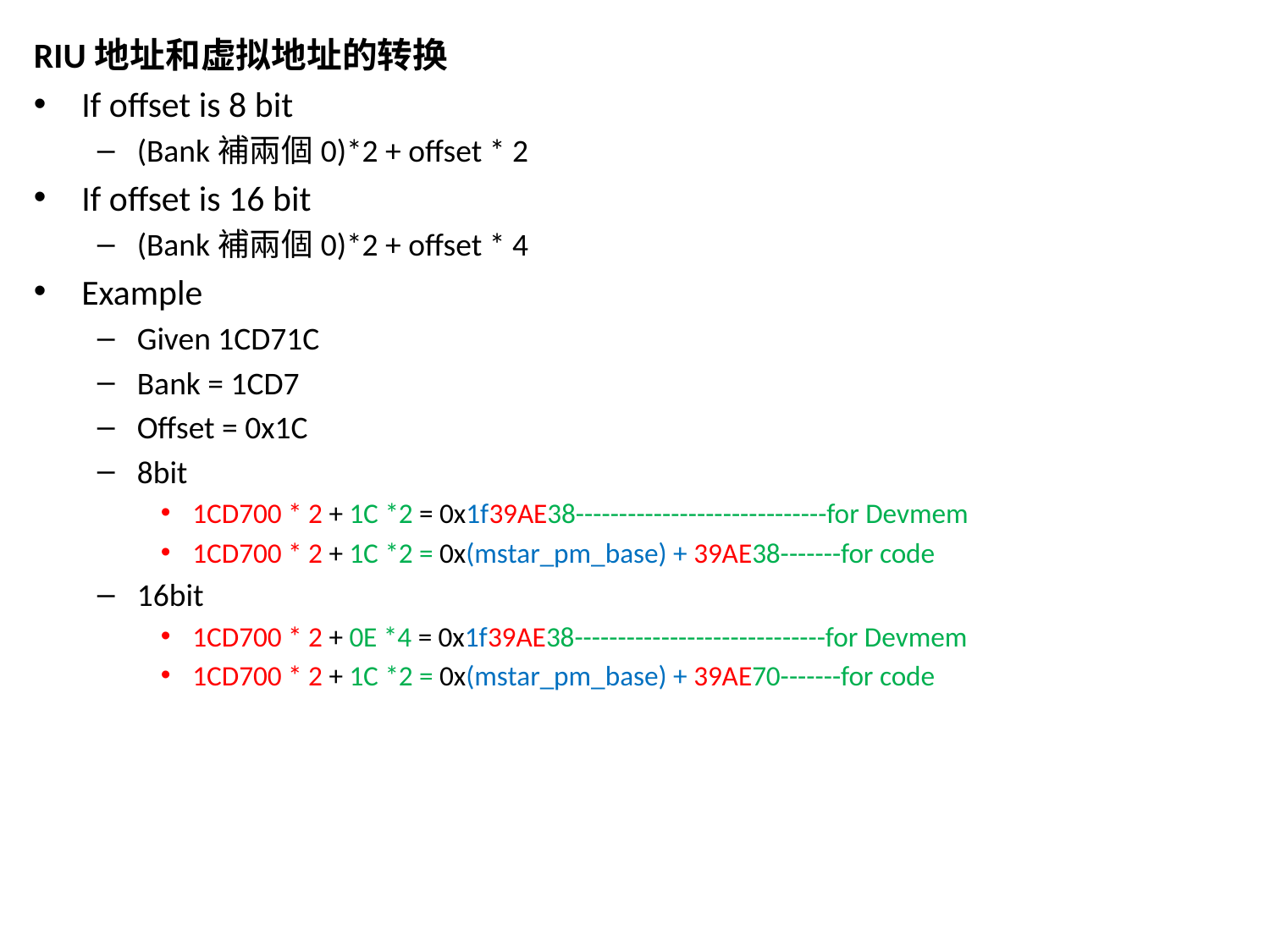

RIU地址和虚拟地址的转换
If offset is 8 bit
(Bank補兩個0)*2 + offset * 2
If offset is 16 bit
(Bank補兩個0)*2 + offset * 4
Example
Given 1CD71C
Bank = 1CD7
Offset = 0x1C
8bit
1CD700 * 2 + 1C *2 = 0x1f39AE38-----------------------------for Devmem
1CD700 * 2 + 1C *2 = 0x(mstar_pm_base) + 39AE38-------for code
16bit
1CD700 * 2 + 0E *4 = 0x1f39AE38-----------------------------for Devmem
1CD700 * 2 + 1C *2 = 0x(mstar_pm_base) + 39AE70-------for code

Security Level: Confidential A
Copyright © 2012 MStar Semiconductor, Inc.  All rights reserved.
10